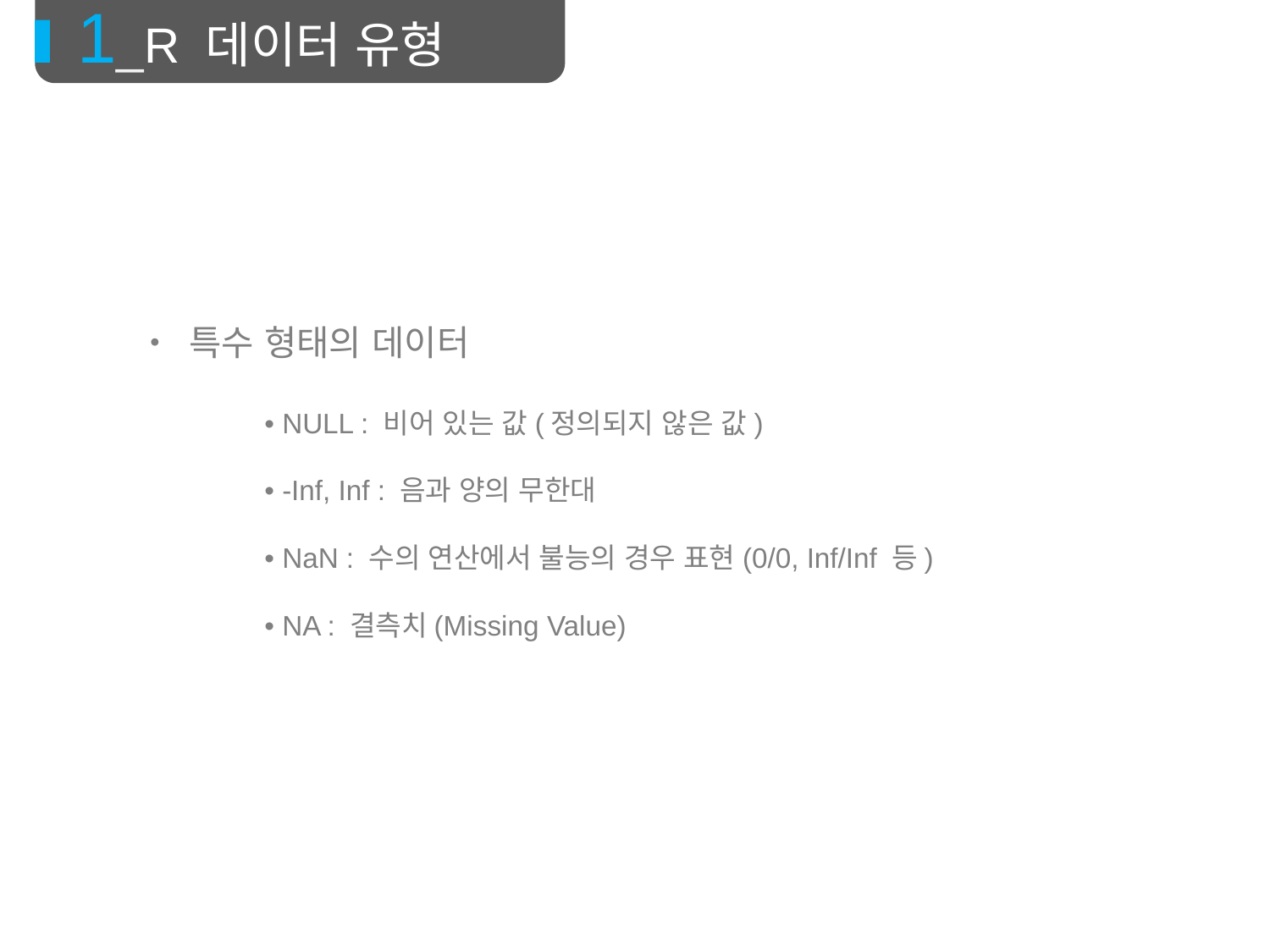

1_R 데이터 유형

• 특수 형태의 데이터

	• NULL : 비어 있는 값(정의되지 않은 값)

	• -Inf, Inf : 음과 양의 무한대

	• NaN : 수의 연산에서 불능의 경우 표현(0/0, Inf/Inf 등)

	• NA : 결측치(Missing Value)